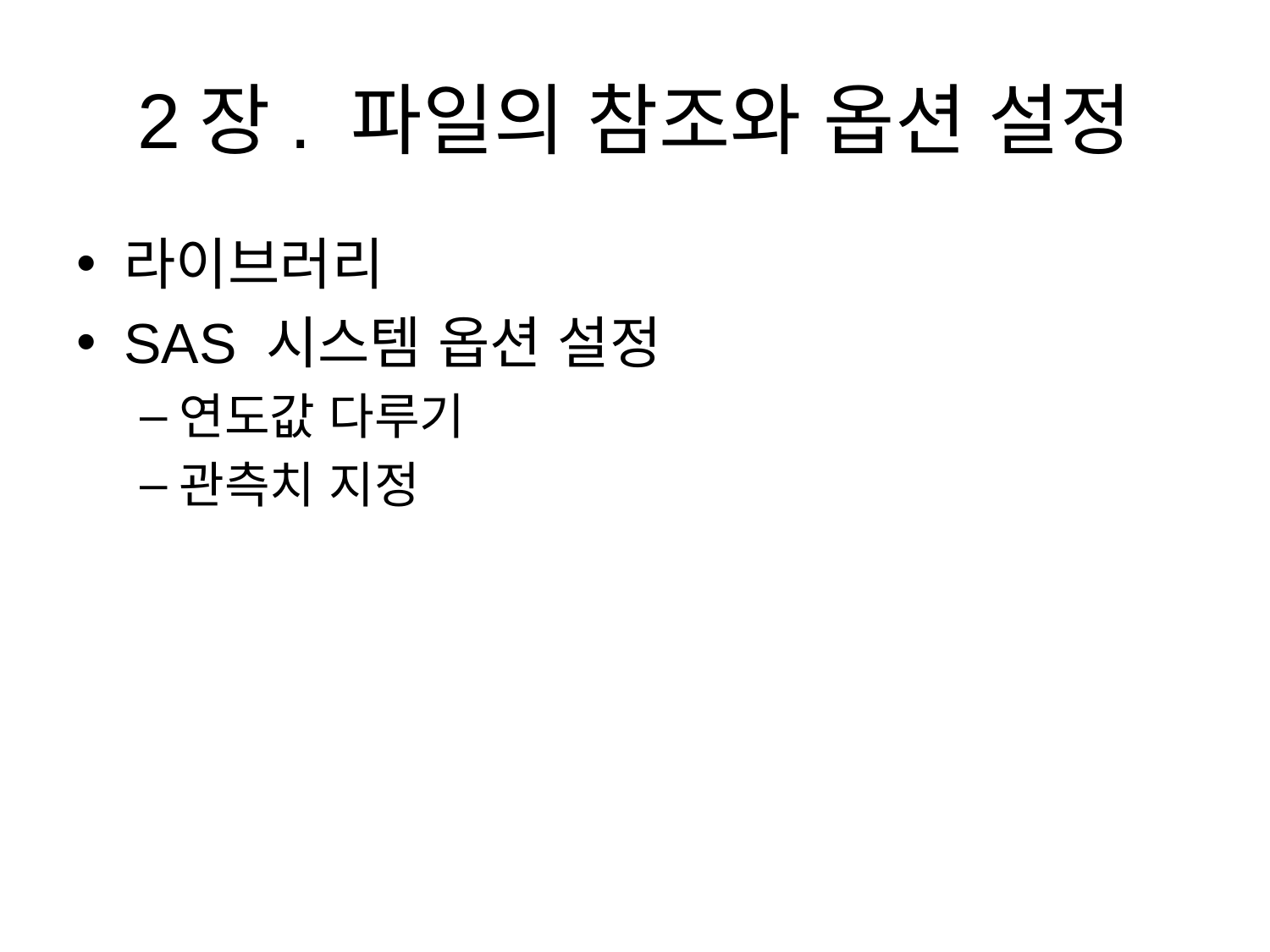

# 2장. 파일의 참조와 옵션 설정
라이브러리
SAS 시스템 옵션 설정
연도값 다루기
관측치 지정